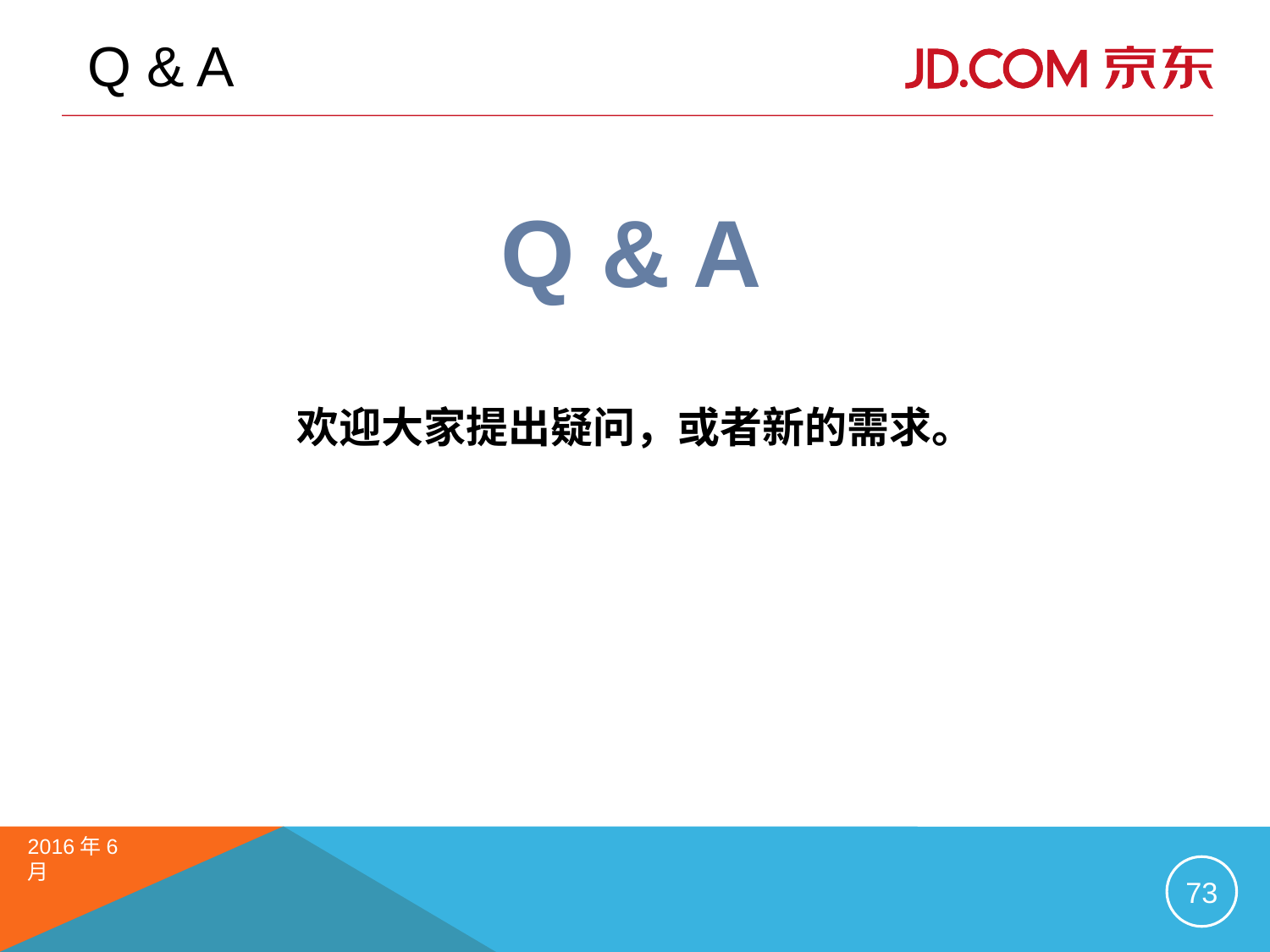

# Q & A
Q & A

欢迎大家提出疑问，或者新的需求。
2016年6月
73